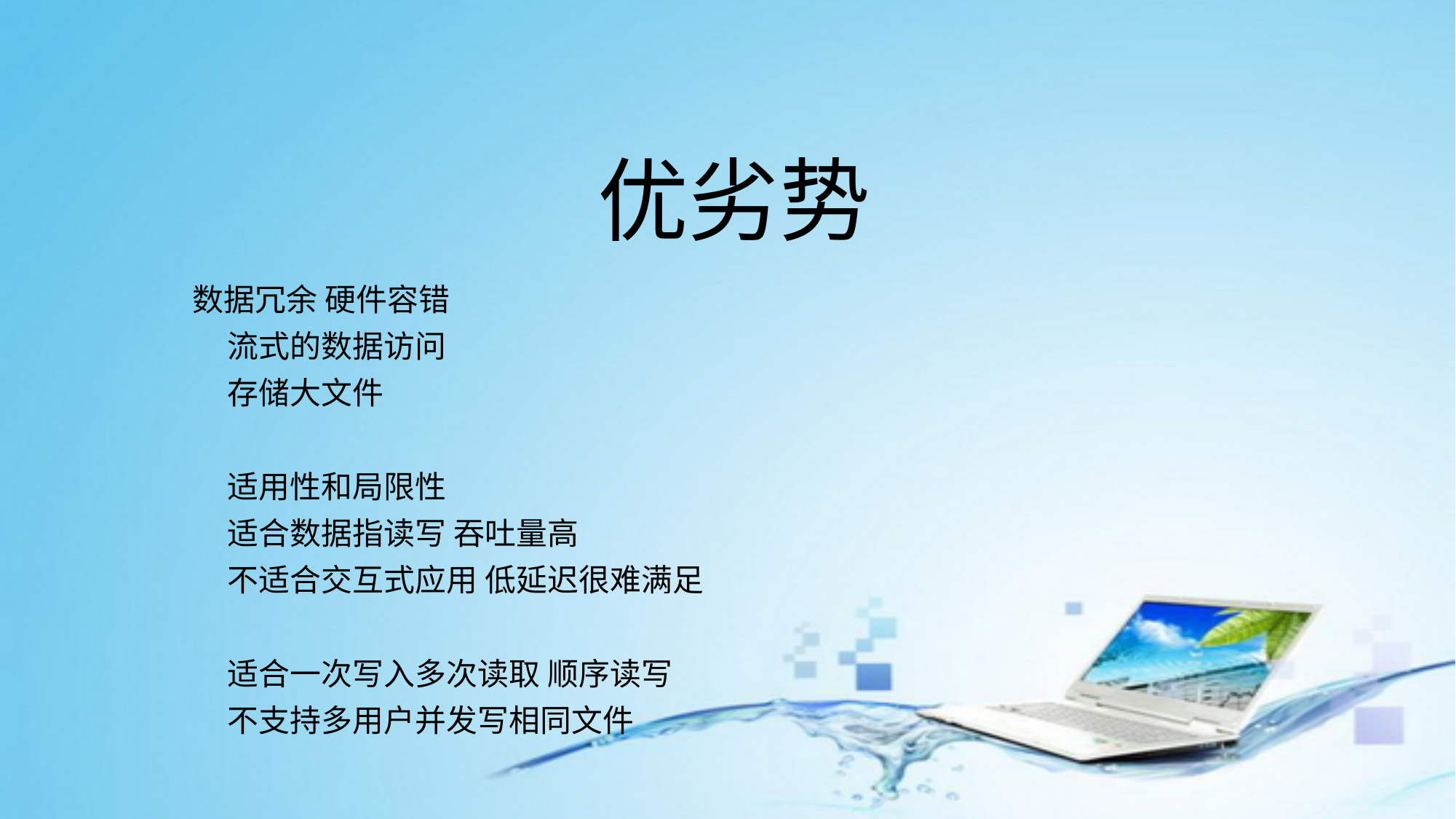

# 优劣势
数据冗余 硬件容错
    流式的数据访问
    存储大文件

    适用性和局限性
    适合数据指读写 吞吐量高
    不适合交互式应用 低延迟很难满足

    适合一次写入多次读取 顺序读写
    不支持多用户并发写相同文件